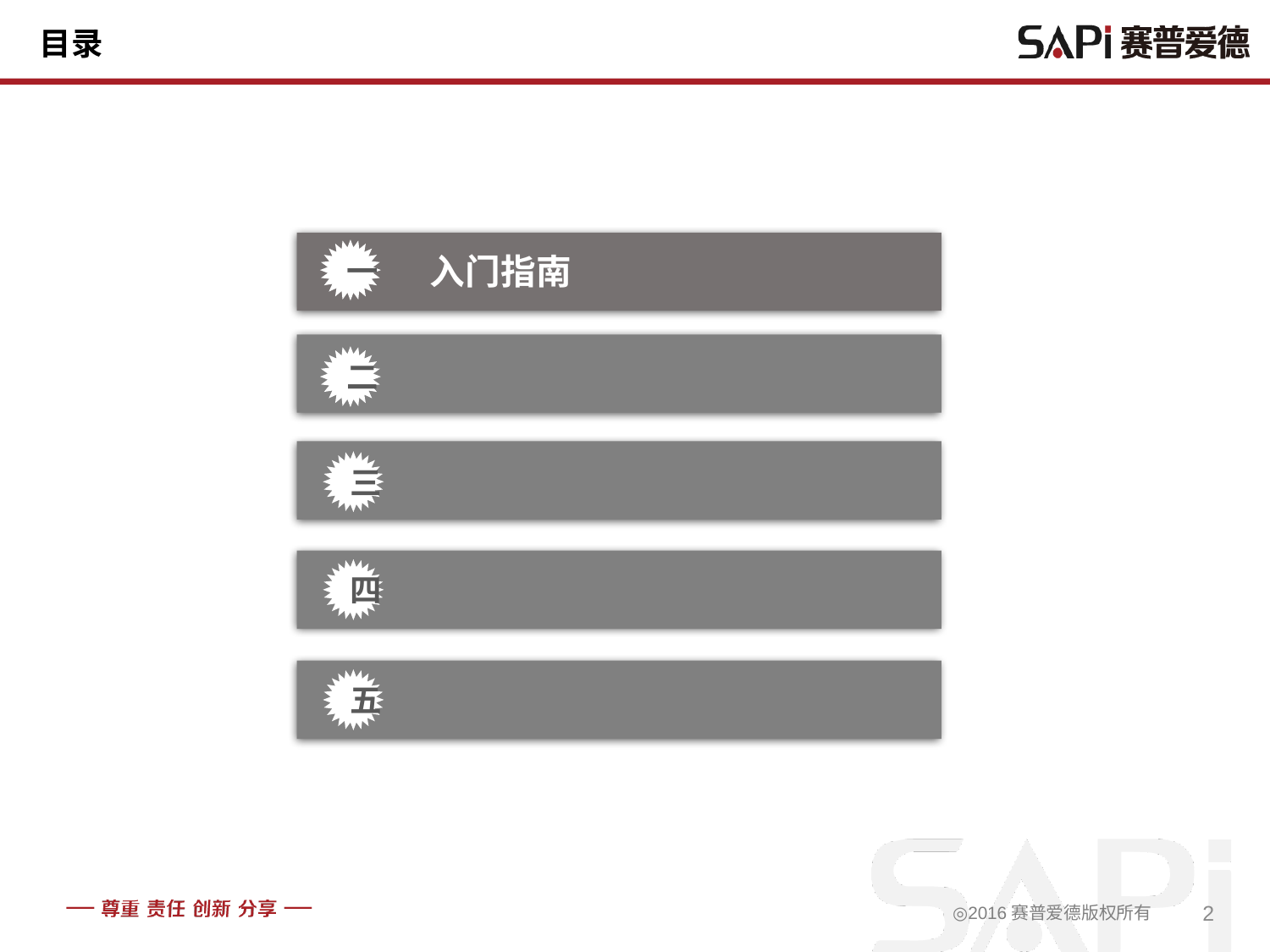

# 目录

一
入门指南

二

三

四

五
2